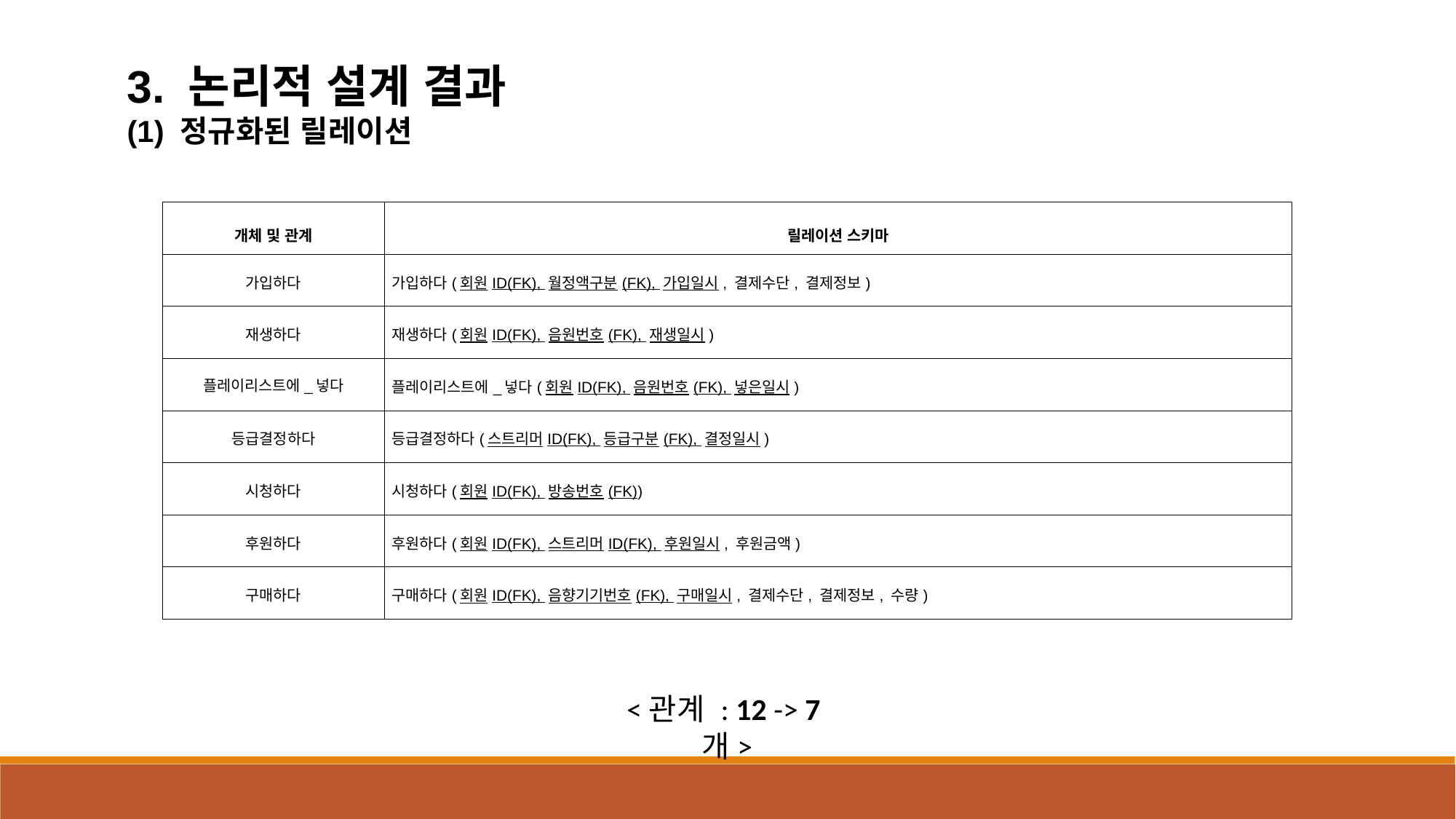

3. 논리적 설계 결과
(1) 정규화된 릴레이션
| 개체 및 관계 | 릴레이션 스키마 |
| --- | --- |
| 가입하다 | 가입하다(회원ID(FK), 월정액구분(FK), 가입일시, 결제수단, 결제정보) |
| 재생하다 | 재생하다(회원ID(FK), 음원번호(FK), 재생일시) |
| 플레이리스트에\_넣다 | 플레이리스트에\_넣다(회원ID(FK), 음원번호(FK), 넣은일시) |
| 등급결정하다 | 등급결정하다(스트리머ID(FK), 등급구분(FK), 결정일시) |
| 시청하다 | 시청하다(회원ID(FK), 방송번호(FK)) |
| 후원하다 | 후원하다(회원ID(FK), 스트리머ID(FK), 후원일시, 후원금액) |
| 구매하다 | 구매하다(회원ID(FK), 음향기기번호(FK), 구매일시, 결제수단, 결제정보, 수량) |

<관계 : 12 -> 7개>